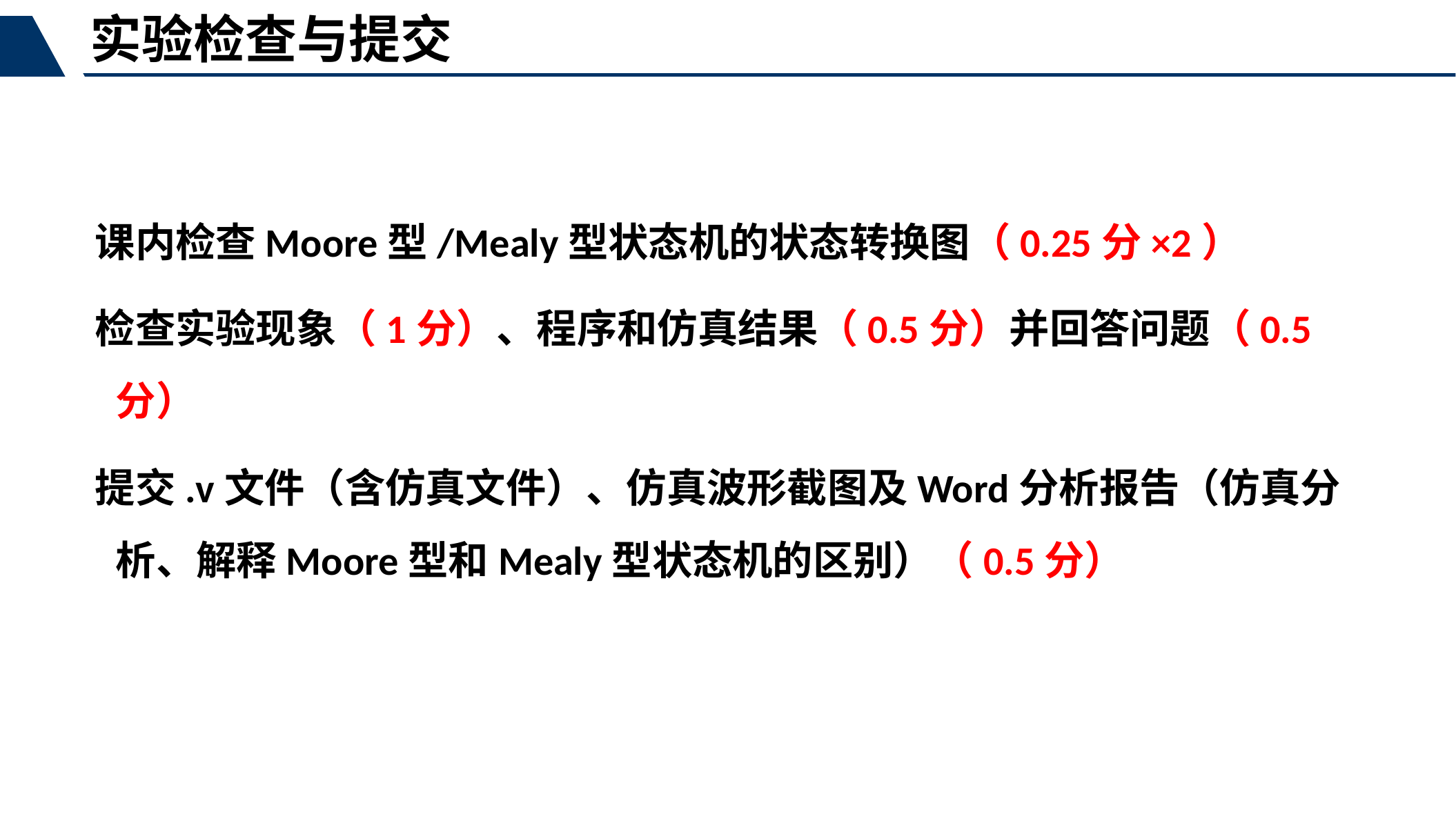

实验检查与提交

课内检查Moore型/Mealy型状态机的状态转换图（0.25分×2）
检查实验现象（1分）、程序和仿真结果（0.5分）并回答问题（0.5分）
提交.v文件（含仿真文件）、仿真波形截图及Word分析报告（仿真分析、解释Moore型和Mealy型状态机的区别）（0.5分）